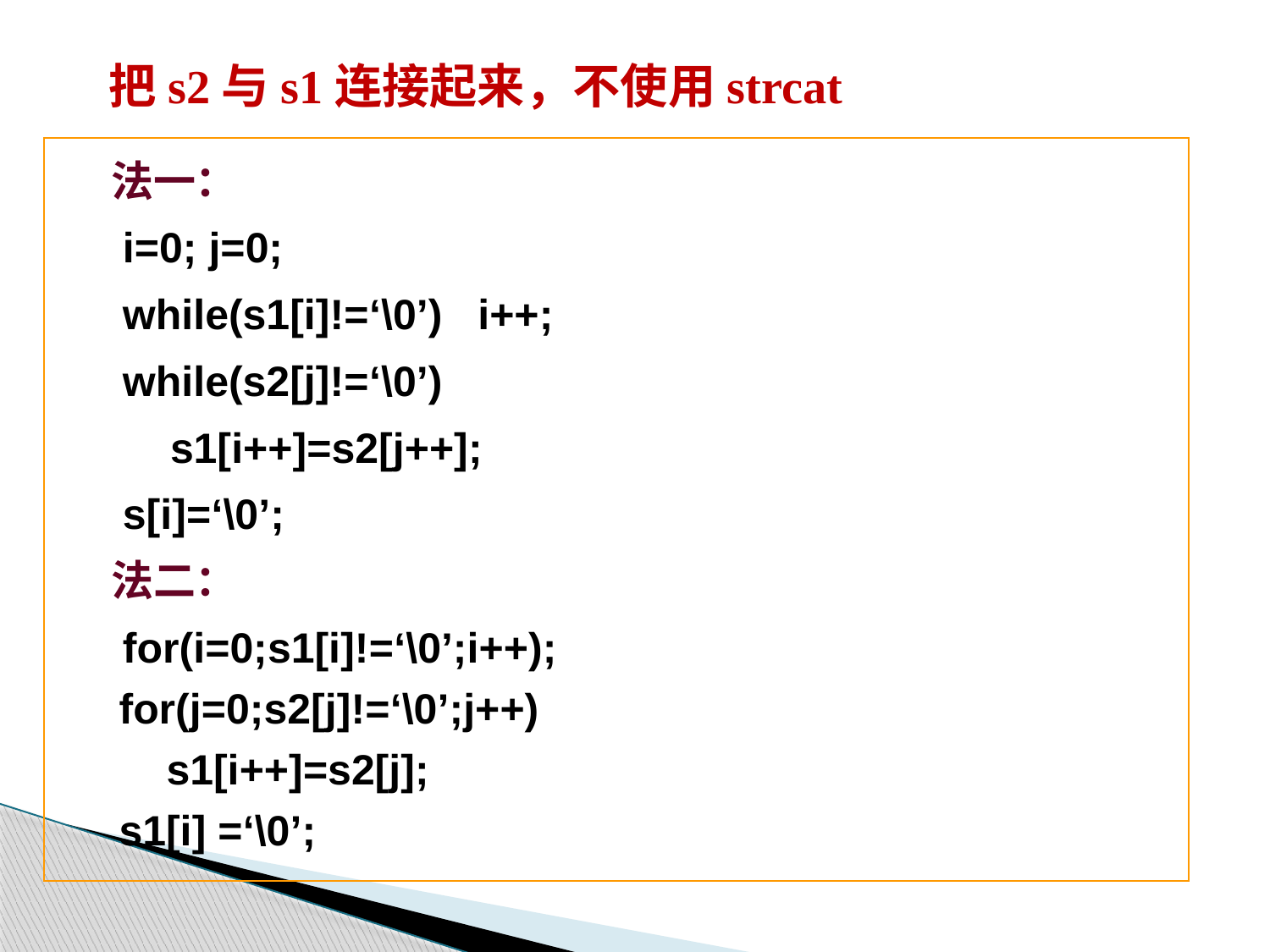

把s2与s1连接起来，不使用strcat

法一：
 i=0; j=0;
 while(s1[i]!=‘\0’)   i++;
 while(s2[j]!=‘\0’)
     s1[i++]=s2[j++];
 s[i]=‘\0’;
法二：
 for(i=0;s1[i]!=‘\0’;i++);
    for(j=0;s2[j]!=‘\0’;j++)
        s1[i++]=s2[j];
    s1[i] =‘\0’;